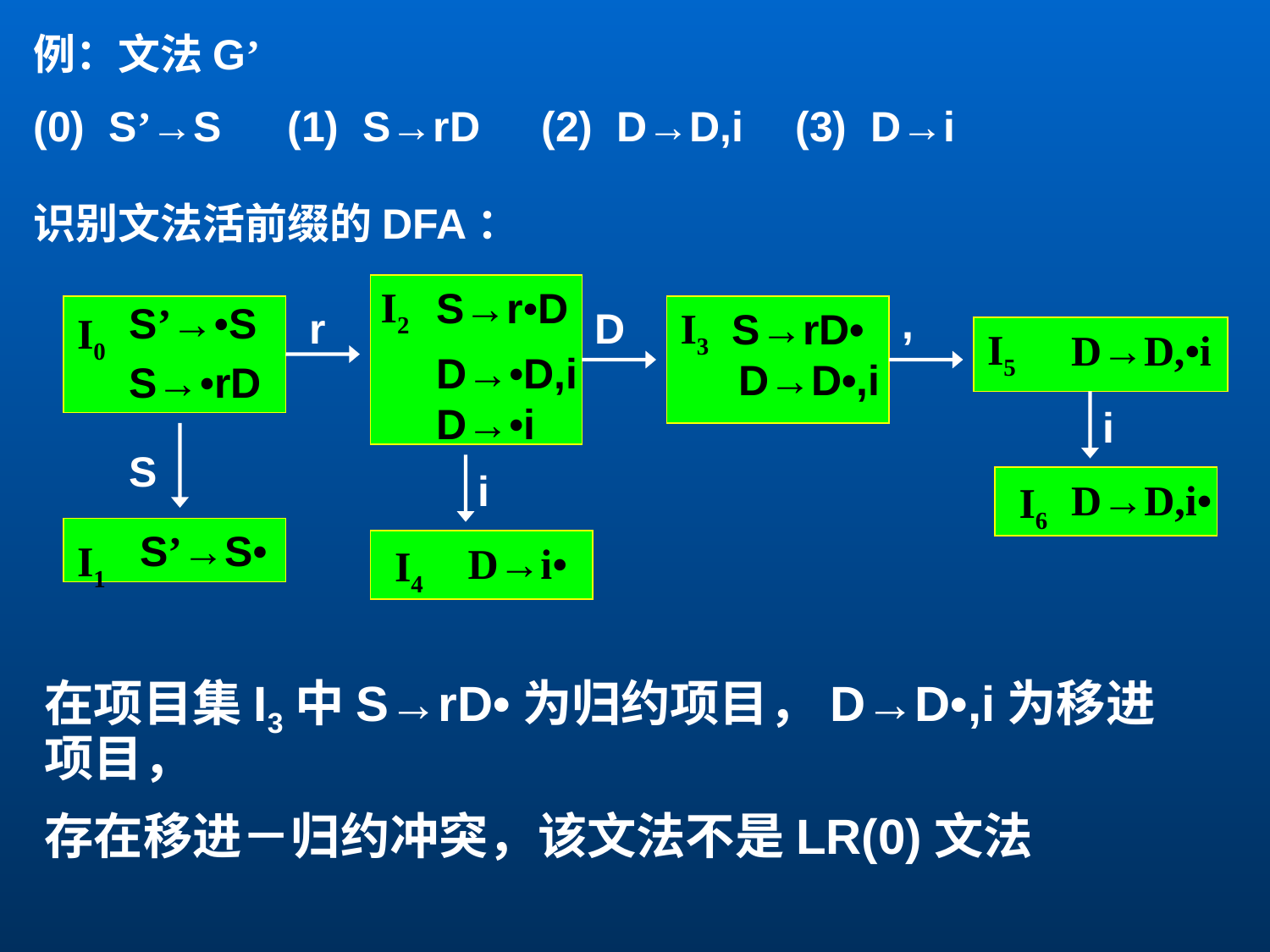

例：文法G’
(0)  S’→S	(1)  S→rD	(2)  D→D,i	(3)  D→i
识别文法活前缀的DFA：
I2
     S→r•D

     S’→•S
     S→rD•
     D→D•,i
I3
,

I0
r

D

        D→D,•i
I5
D→•D,i D→•i
S→•rD

i

S

i
      D→D,i•
I6
      S’→S•
I1
        D→i•
I4
在项目集I3中S→rD•为归约项目，D→D•,i为移进项目，
存在移进－归约冲突，该文法不是LR(0)文法